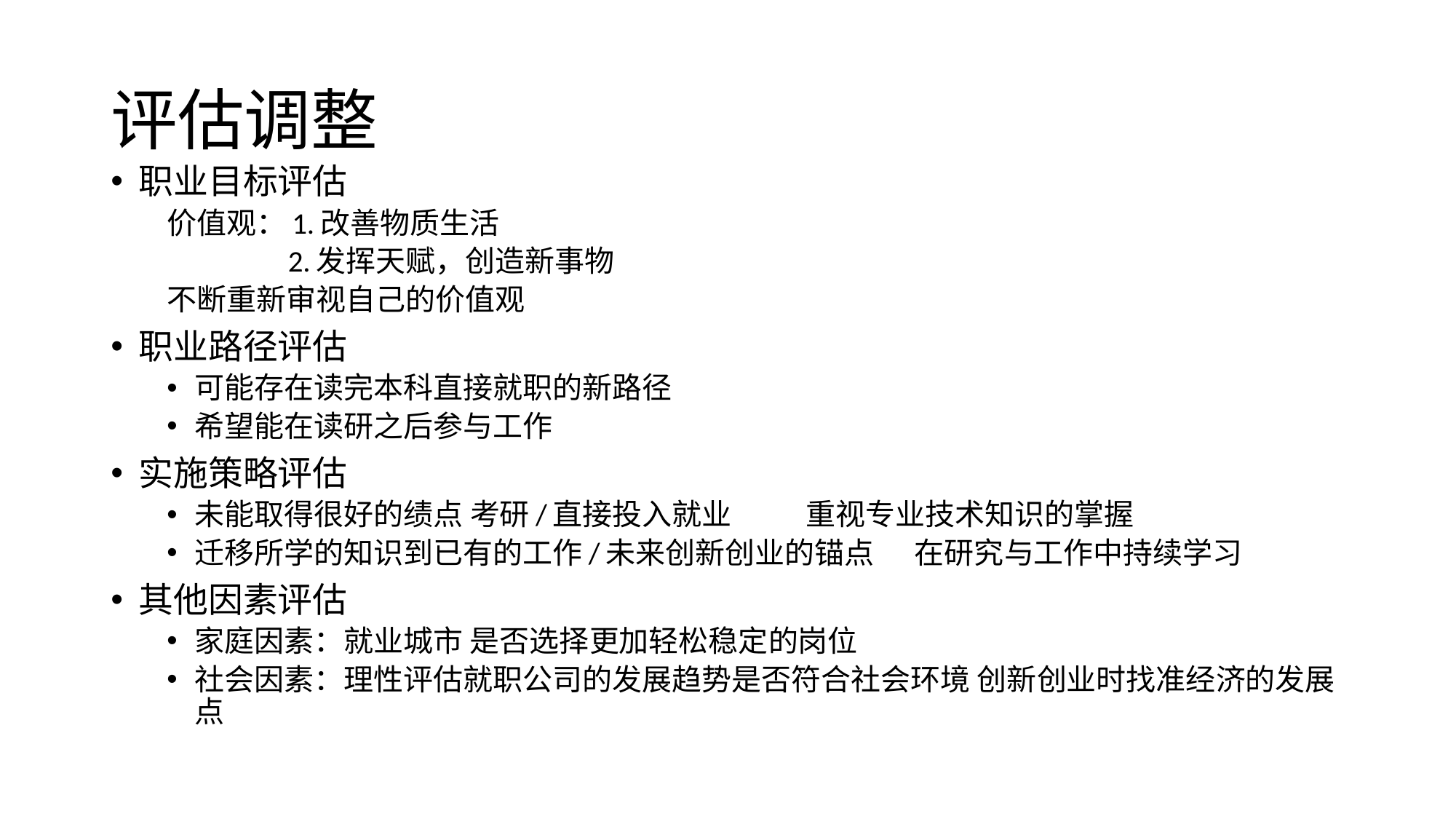

# 评估调整
职业目标评估
价值观：1.改善物质生活
                  2.发挥天赋，创造新事物
不断重新审视自己的价值观
职业路径评估
可能存在读完本科直接就职的新路径
希望能在读研之后参与工作
实施策略评估
未能取得很好的绩点 考研/直接投入就业           重视专业技术知识的掌握
迁移所学的知识到已有的工作/未来创新创业的锚点      在研究与工作中持续学习
其他因素评估
家庭因素：就业城市 是否选择更加轻松稳定的岗位
社会因素：理性评估就职公司的发展趋势是否符合社会环境 创新创业时找准经济的发展点